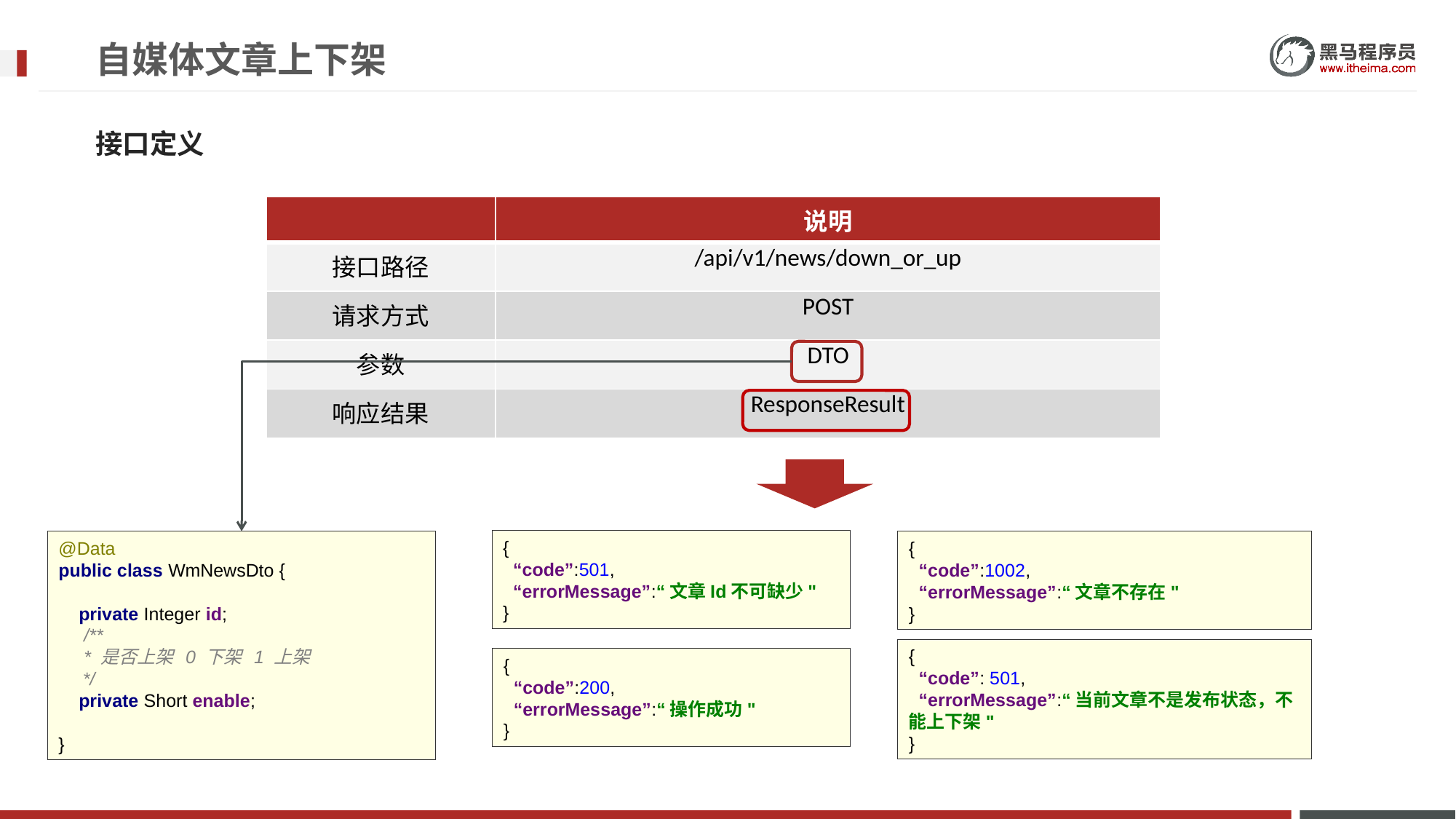

# 自媒体文章上下架
接口定义
|  | 说明 |
| --- | --- |
| 接口路径 | /api/v1/news/down\_or\_up |
| 请求方式 | POST |
| 参数 | DTO |
| 响应结果 | ResponseResult |

@Data
public class WmNewsDto {
    private Integer id;
     /**
     * 是否上架  0 下架  1 上架
     */
    private Short enable;
}
{
  “code”:501,
  “errorMessage”:“文章Id不可缺少"
}
{
  “code”:1002,
  “errorMessage”:“文章不存在"
}
{
  “code”: 501,
  “errorMessage”:“当前文章不是发布状态，不能上下架"
}
{
  “code”:200,
  “errorMessage”:“操作成功"
}